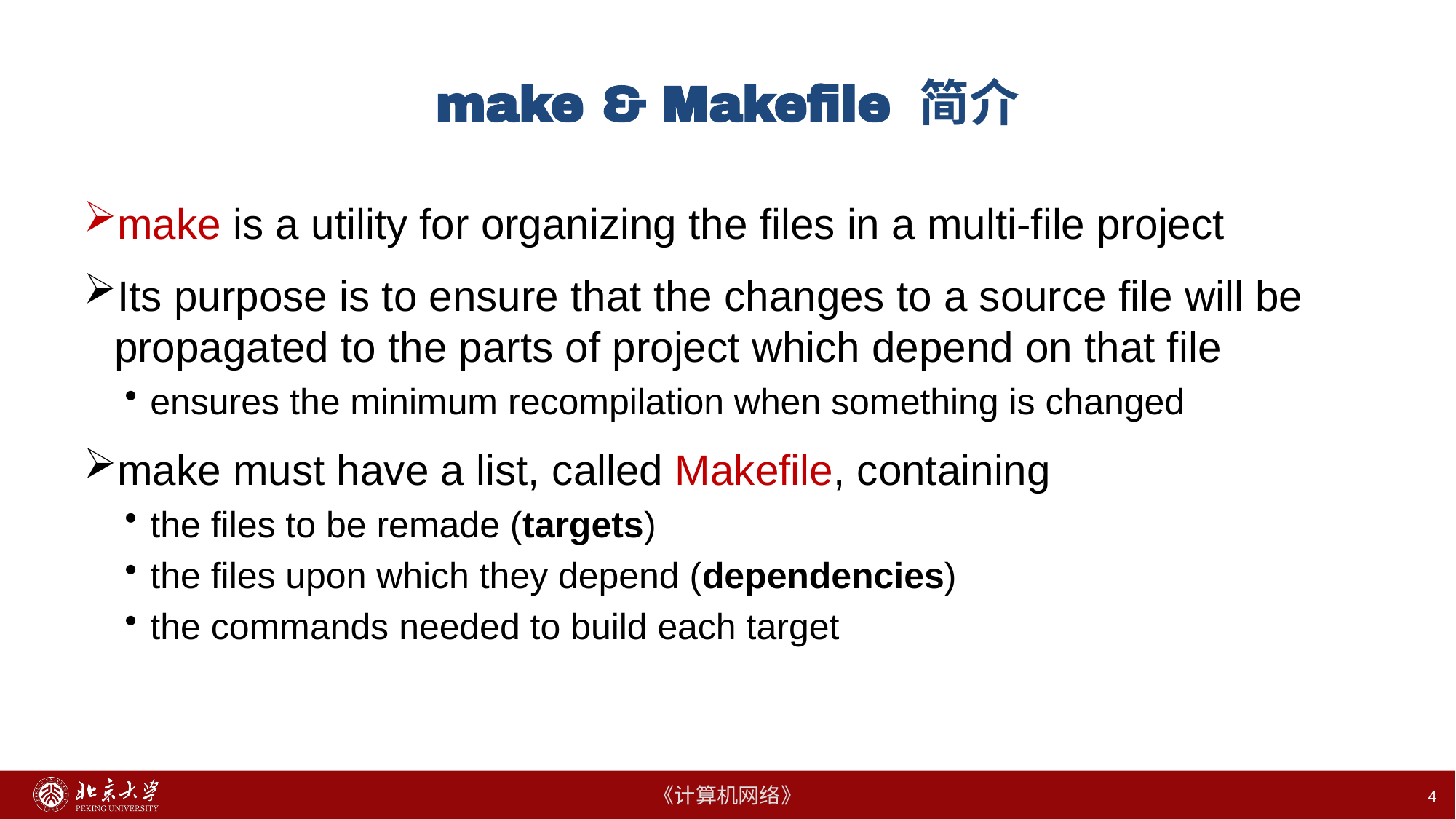

# make & Makefile 简介
make is a utility for organizing the files in a multi-file project
Its purpose is to ensure that the changes to a source file will be propagated to the parts of project which depend on that file
ensures the minimum recompilation when something is changed
make must have a list, called Makefile, containing
the files to be remade (targets)
the files upon which they depend (dependencies)
the commands needed to build each target
4